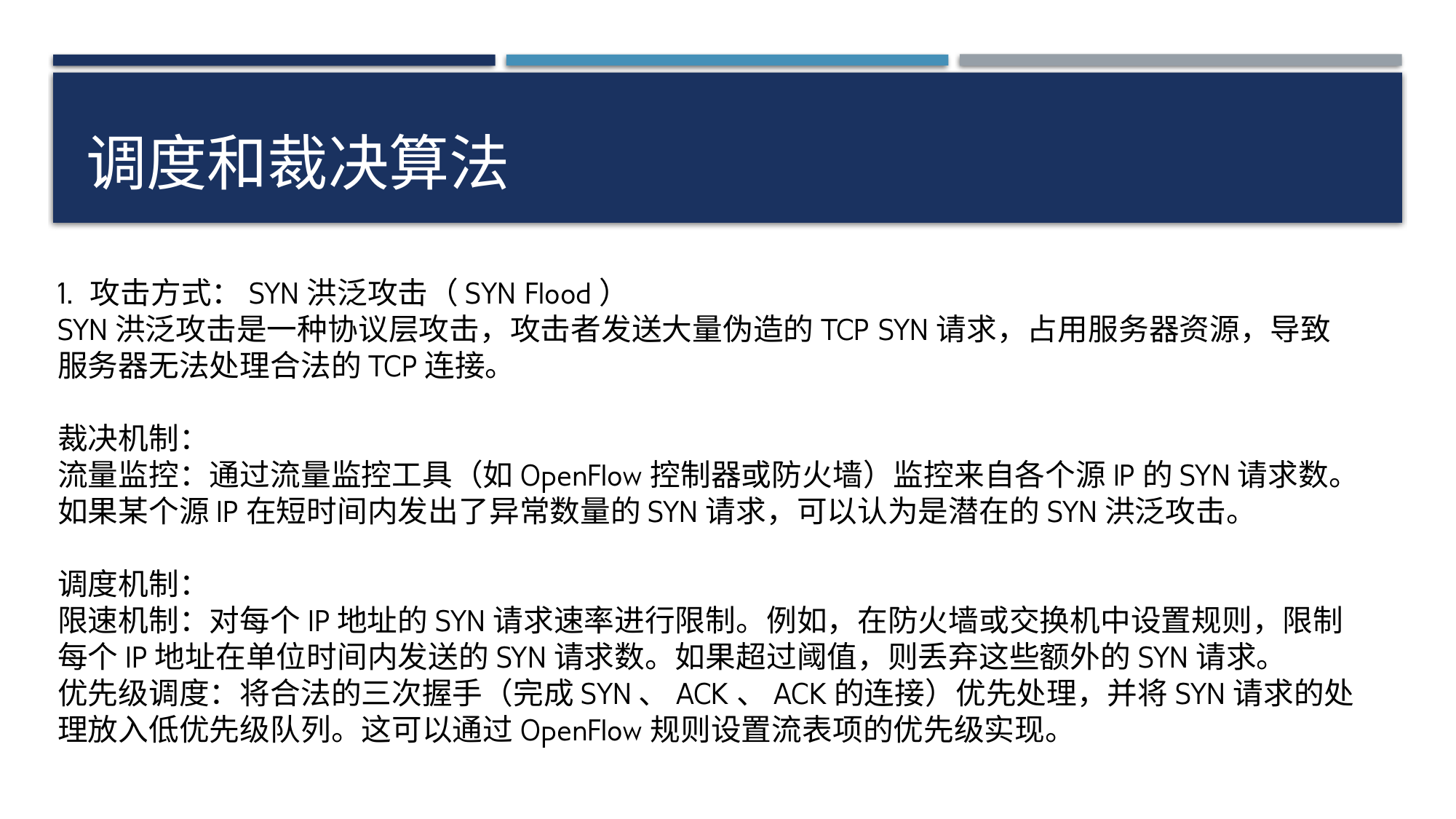

#
调度和裁决算法
1. 攻击方式：SYN洪泛攻击（SYN Flood）
SYN洪泛攻击是一种协议层攻击，攻击者发送大量伪造的TCP SYN请求，占用服务器资源，导致服务器无法处理合法的TCP连接。

裁决机制：
流量监控：通过流量监控工具（如OpenFlow控制器或防火墙）监控来自各个源IP的SYN请求数。如果某个源IP在短时间内发出了异常数量的SYN请求，可以认为是潜在的SYN洪泛攻击。

调度机制：
限速机制：对每个IP地址的SYN请求速率进行限制。例如，在防火墙或交换机中设置规则，限制每个IP地址在单位时间内发送的SYN请求数。如果超过阈值，则丢弃这些额外的SYN请求。
优先级调度：将合法的三次握手（完成SYN、ACK、ACK的连接）优先处理，并将SYN请求的处理放入低优先级队列。这可以通过OpenFlow规则设置流表项的优先级实现。